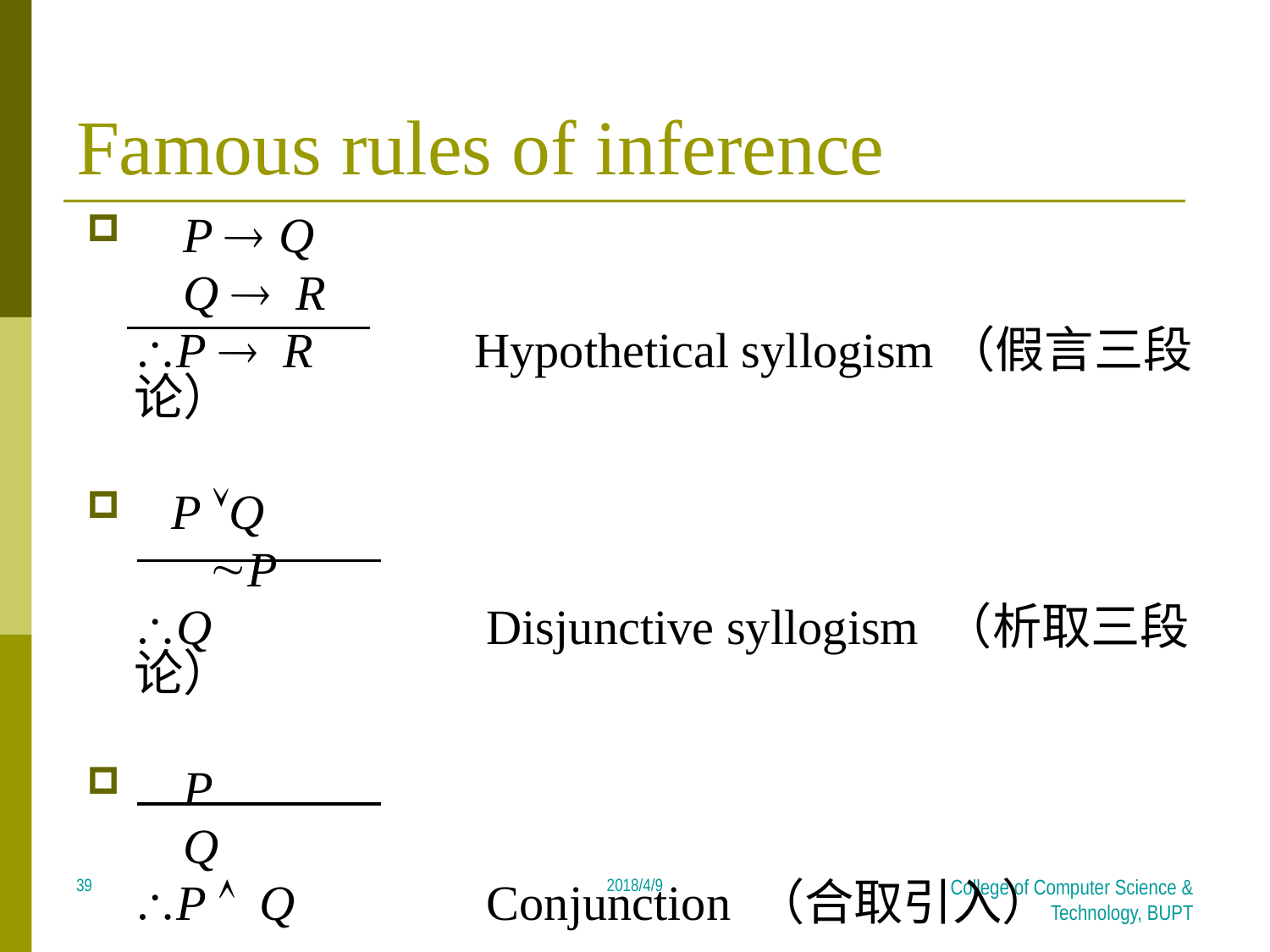

# Famous rules of inference
    P → Q
	    Q → R
	∴P → R	       Hypothetical syllogism（假言三段论）

   P ∨Q
	   ∼P
	∴Q		        Disjunctive syllogism （析取三段论）

    P
	    Q
	∴P ∧ Q	        Conjunction （合取引入）

39
2018/4/9
College of Computer Science & Technology, BUPT